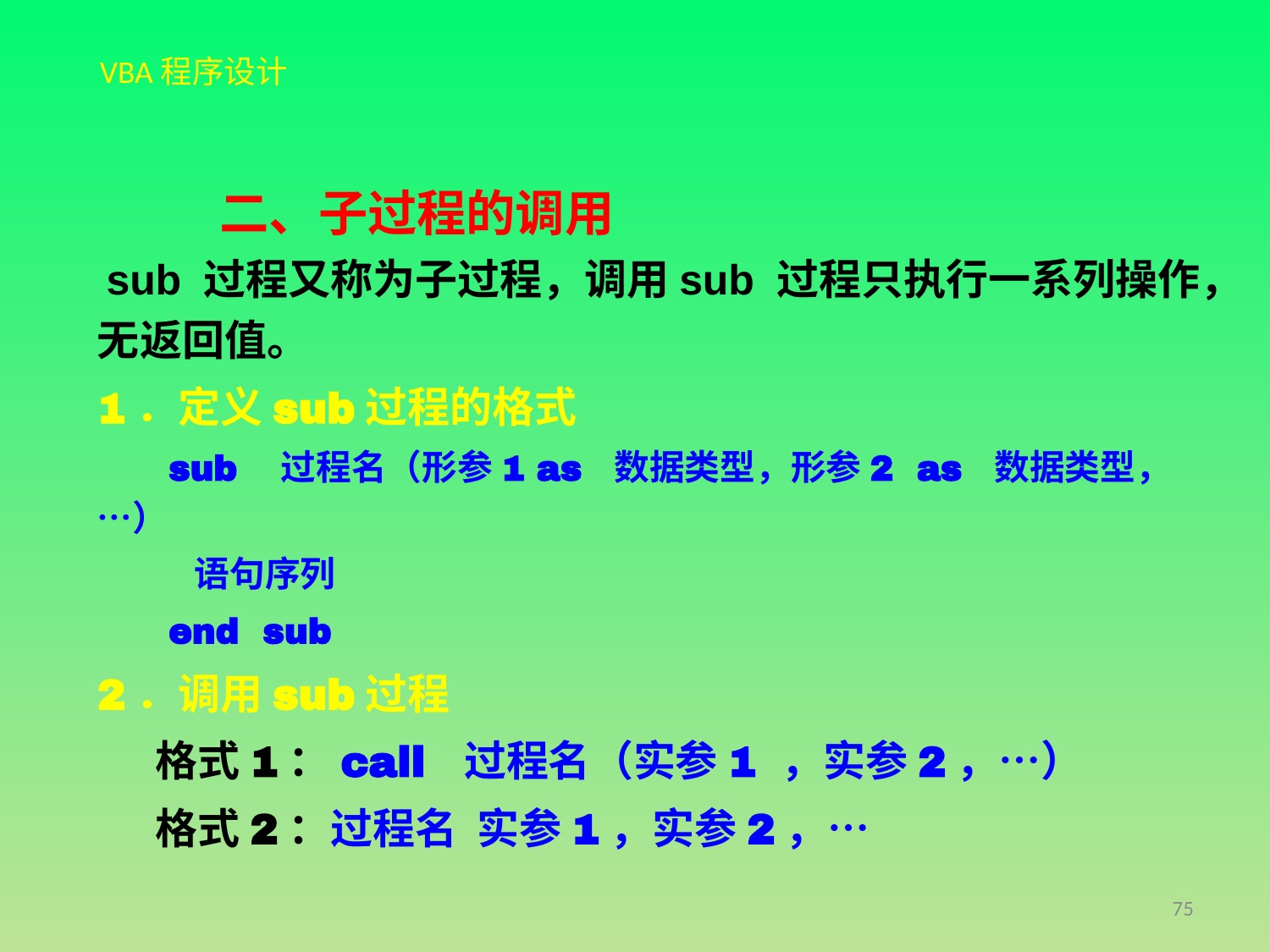

二、子过程的调用
 sub 过程又称为子过程，调用sub 过程只执行一系列操作，无返回值。
1．定义sub过程的格式
      sub　过程名（形参1 as  数据类型，形参2  as  数据类型，…）
           语句序列
      end  sub
2．调用sub过程
     格式1：call  过程名（实参1 ，实参2，…）
     格式2：过程名  实参1，实参2，…
75